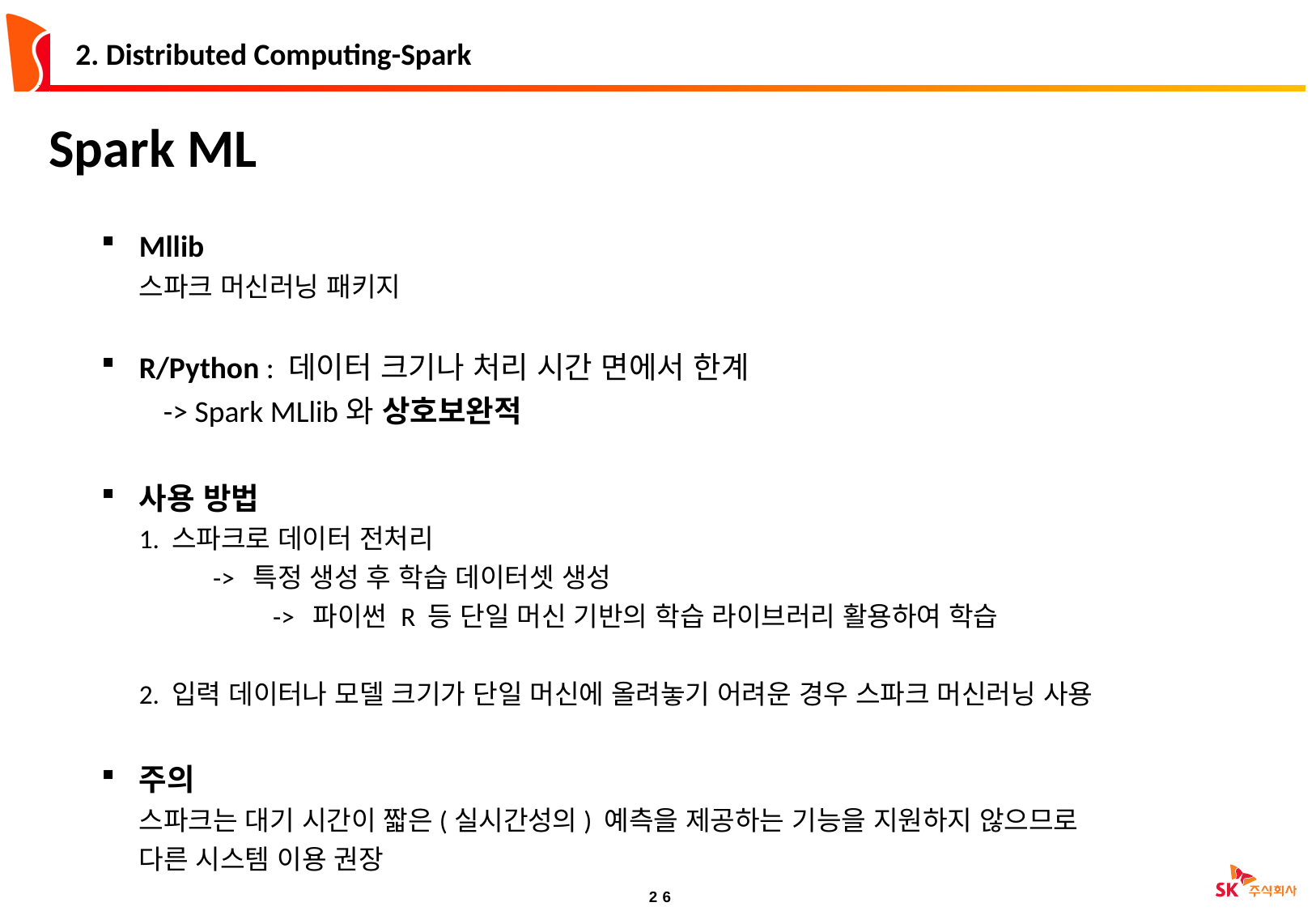

# 2. Distributed Computing-Spark
Spark ML
Mllib
스파크 머신러닝 패키지

R/Python : 데이터 크기나 처리 시간 면에서 한계
  -> Spark MLlib와 상호보완적

사용 방법
1. 스파크로 데이터 전처리
         ->  특정 생성 후 학습 데이터셋 생성
                 ->  파이썬 R 등 단일 머신 기반의 학습 라이브러리 활용하여 학습
2. 입력 데이터나 모델 크기가 단일 머신에 올려놓기 어려운 경우 스파크 머신러닝 사용

주의
스파크는 대기 시간이 짧은(실시간성의) 예측을 제공하는 기능을 지원하지 않으므로
다른 시스템 이용 권장